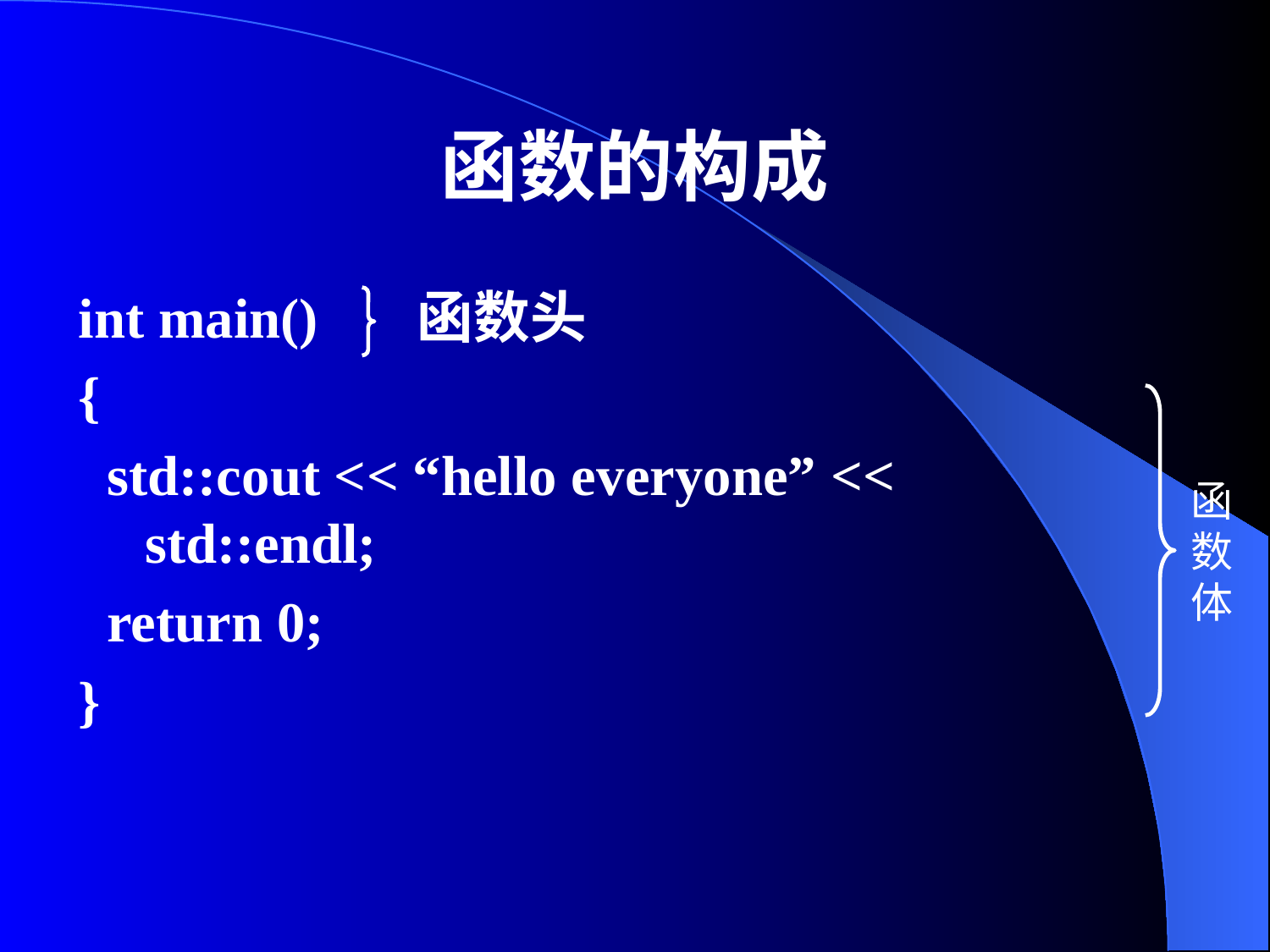

# 函数的构成
int main()      函数头
{
  std::cout << “hello everyone” << std::endl;
  return 0;
}

函数体